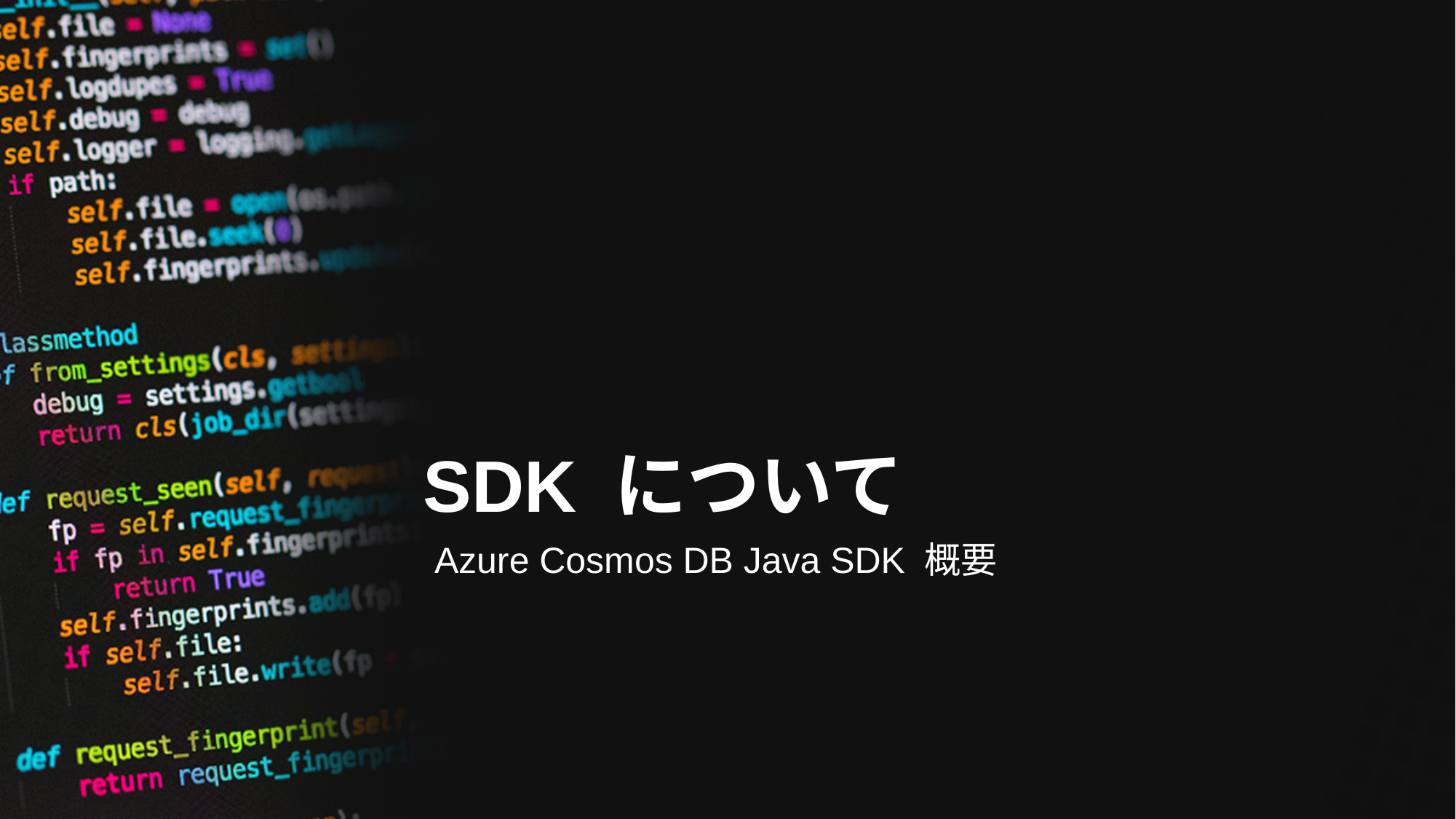

# SDK について
Azure Cosmos DB Java SDK 概要